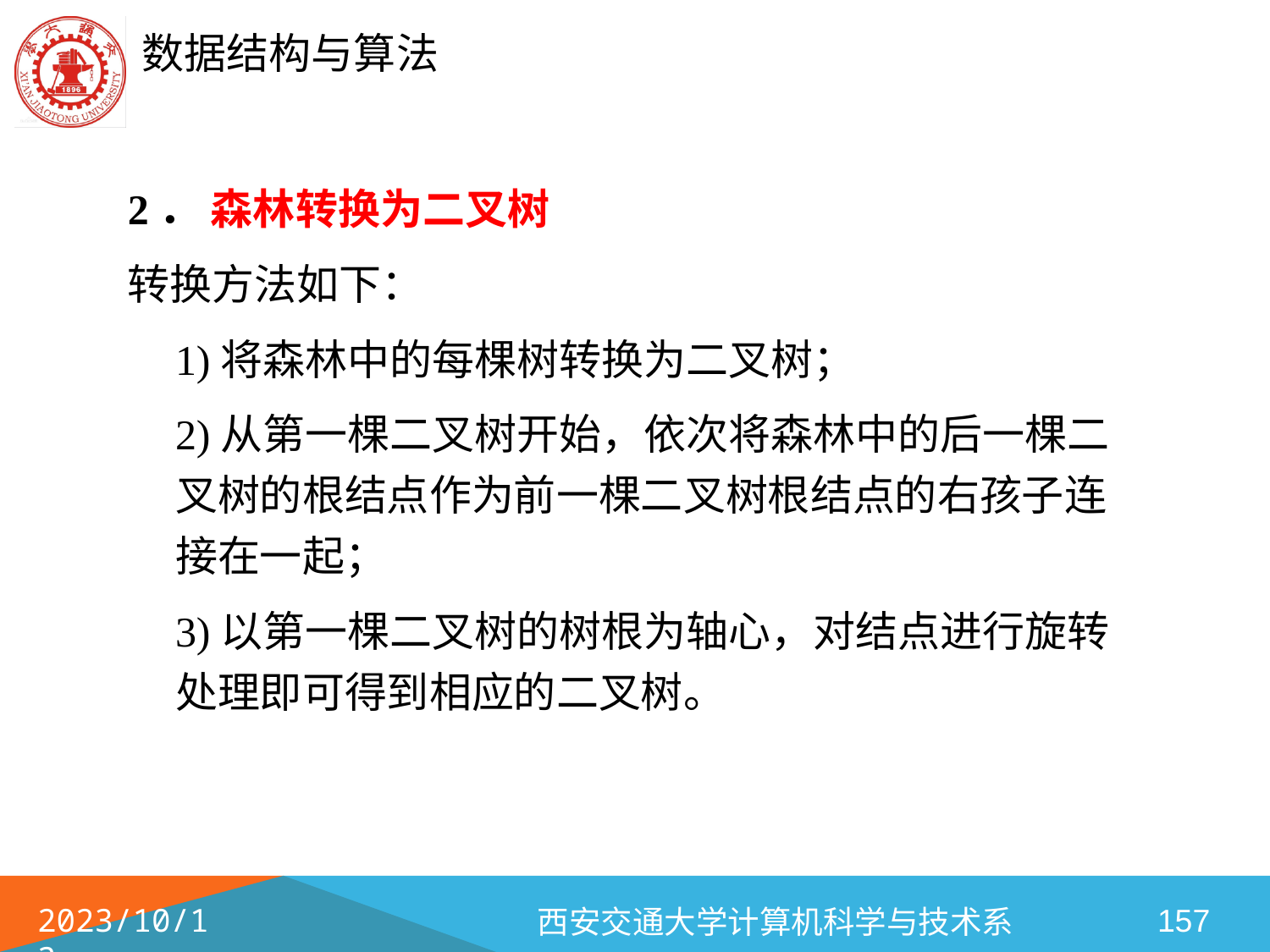

2． 森林转换为二叉树
转换方法如下：
	1)将森林中的每棵树转换为二叉树；
	2)从第一棵二叉树开始，依次将森林中的后一棵二叉树的根结点作为前一棵二叉树根结点的右孩子连接在一起；
	3)以第一棵二叉树的树根为轴心，对结点进行旋转处理即可得到相应的二叉树。